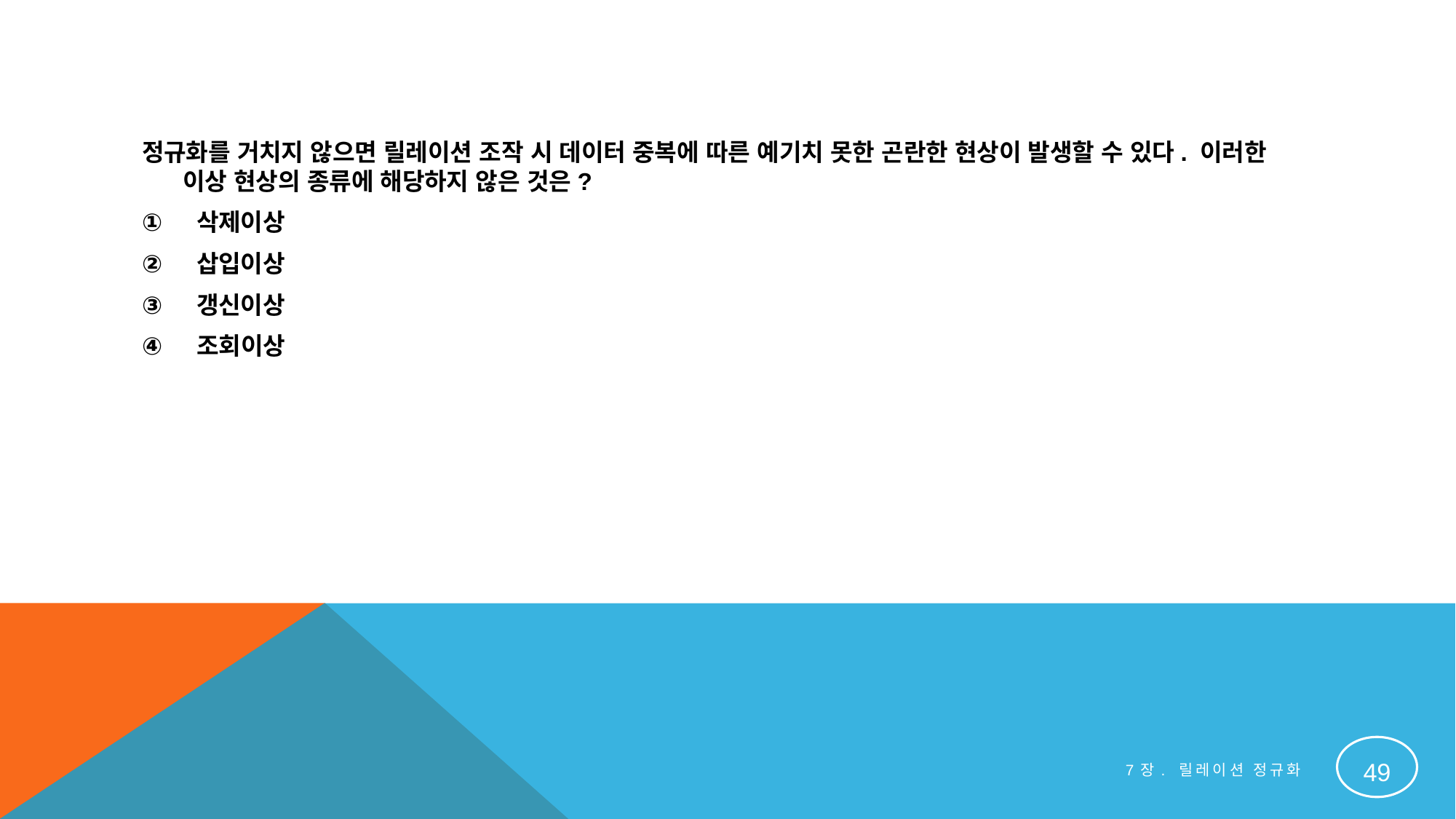

#
정규화를 거치지 않으면 릴레이션 조작 시 데이터 중복에 따른 예기치 못한 곤란한 현상이 발생할 수 있다. 이러한 이상 현상의 종류에 해당하지 않은 것은?
삭제이상
삽입이상
갱신이상
조회이상
49
7장. 릴레이션 정규화